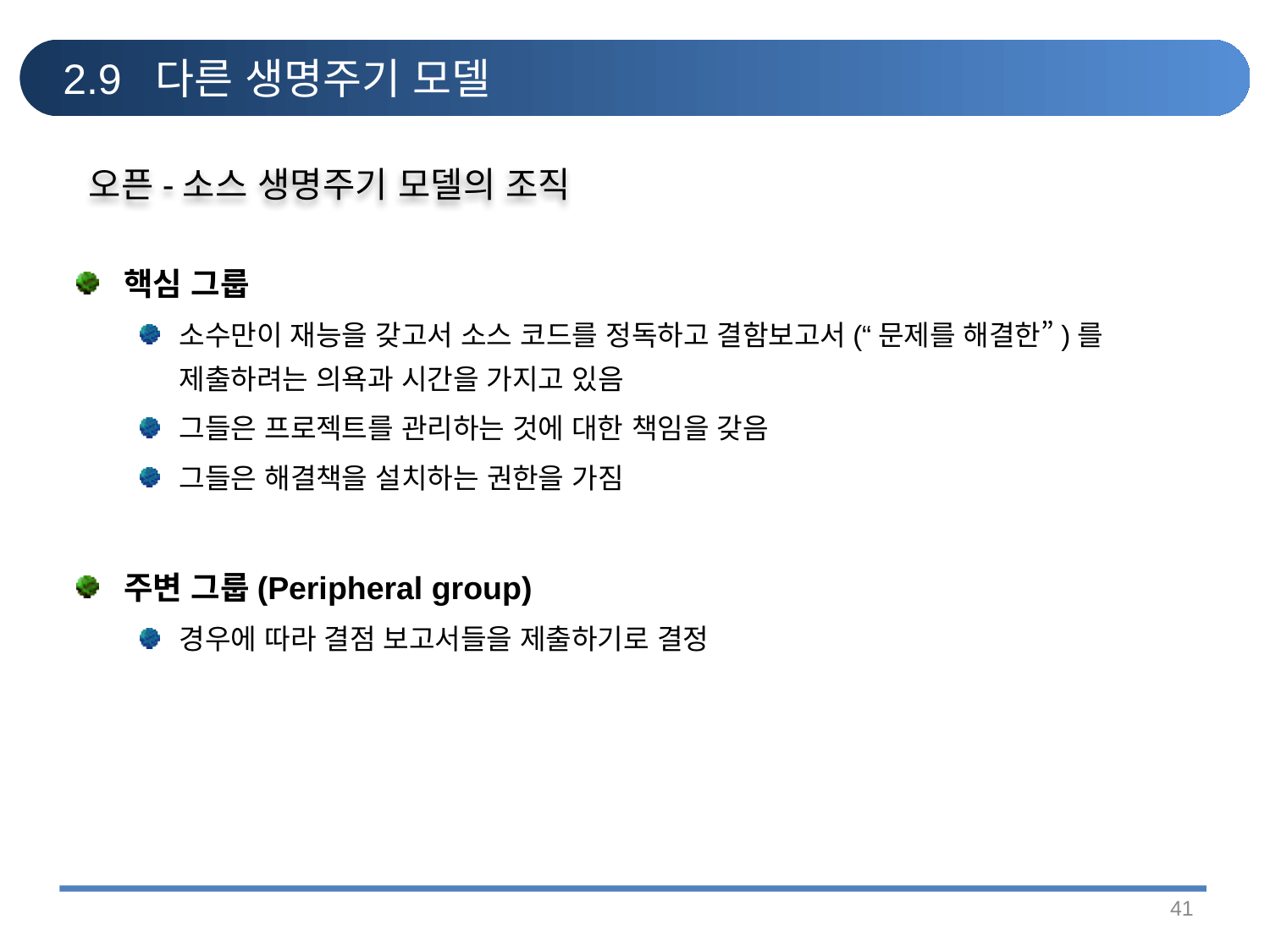

# 2.9  다른 생명주기 모델
오픈-소스 생명주기 모델의 조직
핵심 그룹
소수만이 재능을 갖고서 소스 코드를 정독하고 결함보고서(“문제를 해결한”)를 제출하려는 의욕과 시간을 가지고 있음
그들은 프로젝트를 관리하는 것에 대한 책임을 갖음
그들은 해결책을 설치하는 권한을 가짐

주변 그룹(Peripheral group)
경우에 따라 결점 보고서들을 제출하기로 결정
41